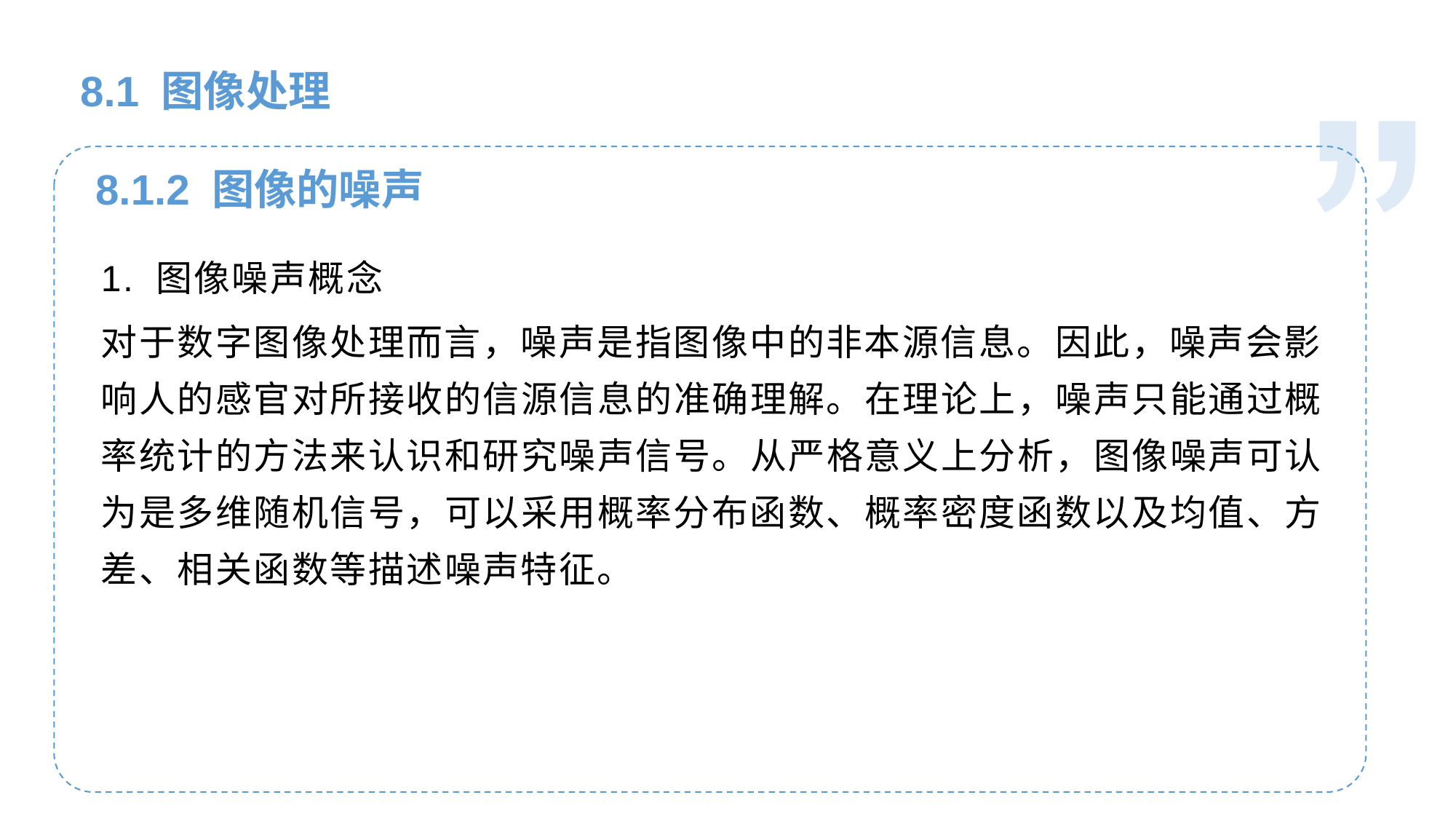

人工智能基础
8.1 图像处理

8.1.2 图像的噪声
1. 图像噪声概念
对于数字图像处理而言，噪声是指图像中的非本源信息。因此，噪声会影响人的感官对所接收的信源信息的准确理解。在理论上，噪声只能通过概率统计的方法来认识和研究噪声信号。从严格意义上分析，图像噪声可认为是多维随机信号，可以采用概率分布函数、概率密度函数以及均值、方差、相关函数等描述噪声特征。